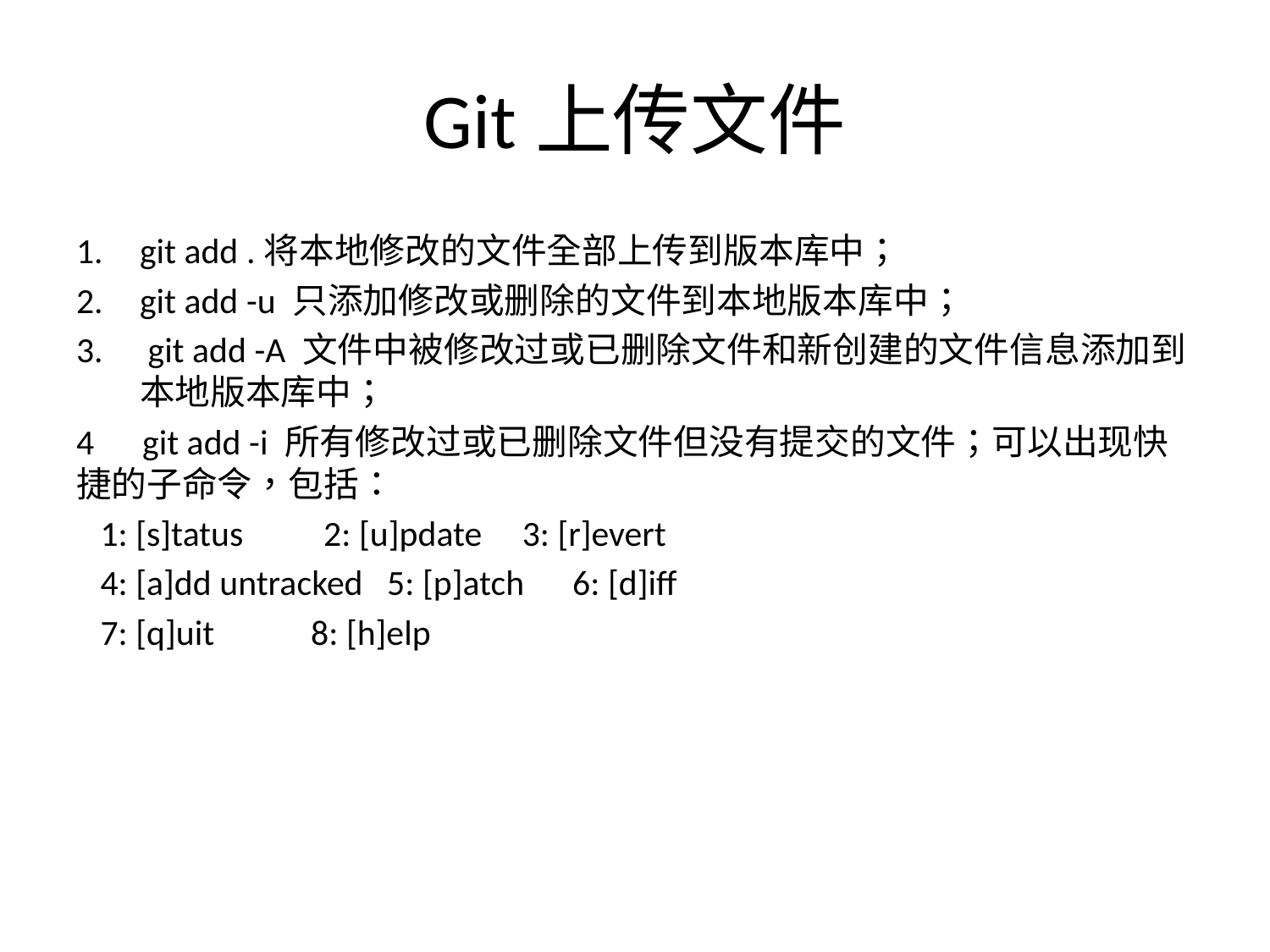

# Git上传文件
git add .将本地修改的文件全部上传到版本库中；
git add -u 只添加修改或删除的文件到本地版本库中；
 git add -A 文件中被修改过或已删除文件和新创建的文件信息添加到本地版本库中；
4      git add -i 所有修改过或已删除文件但没有提交的文件；可以出现快捷的子命令，包括：
   1: [s]tatus          2: [u]pdate     3: [r]evert
   4: [a]dd untracked   5: [p]atch      6: [d]iff
   7: [q]uit            8: [h]elp